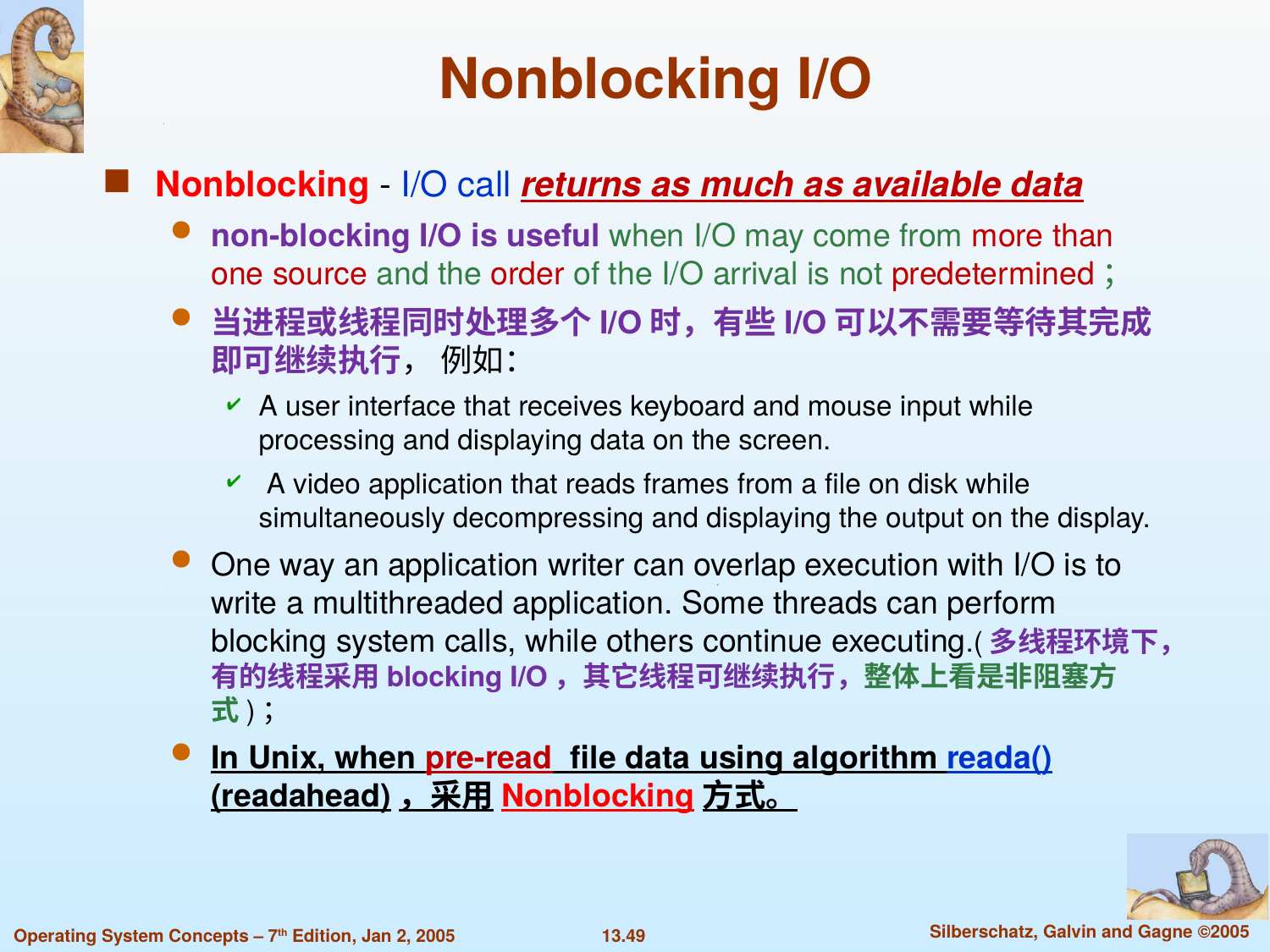

Nonblocking I/O
Nonblocking - I/O call returns as much as available data
non-blocking I/O is useful when I/O may come from more than one source and the order of the I/O arrival is not predetermined；
当进程或线程同时处理多个I/O时，有些I/O可以不需要等待其完成即可继续执行， 例如：
A user interface that receives keyboard and mouse input while processing and displaying data on the screen.
 A video application that reads frames from a file on disk while simultaneously decompressing and displaying the output on the display.
One way an application writer can overlap execution with I/O is to write a multithreaded application. Some threads can perform blocking system calls, while others continue executing.(多线程环境下，有的线程采用blocking I/O，其它线程可继续执行，整体上看是非阻塞方式)；
In Unix, when pre-read  file data using algorithm reada() (readahead)，采用Nonblocking方式。